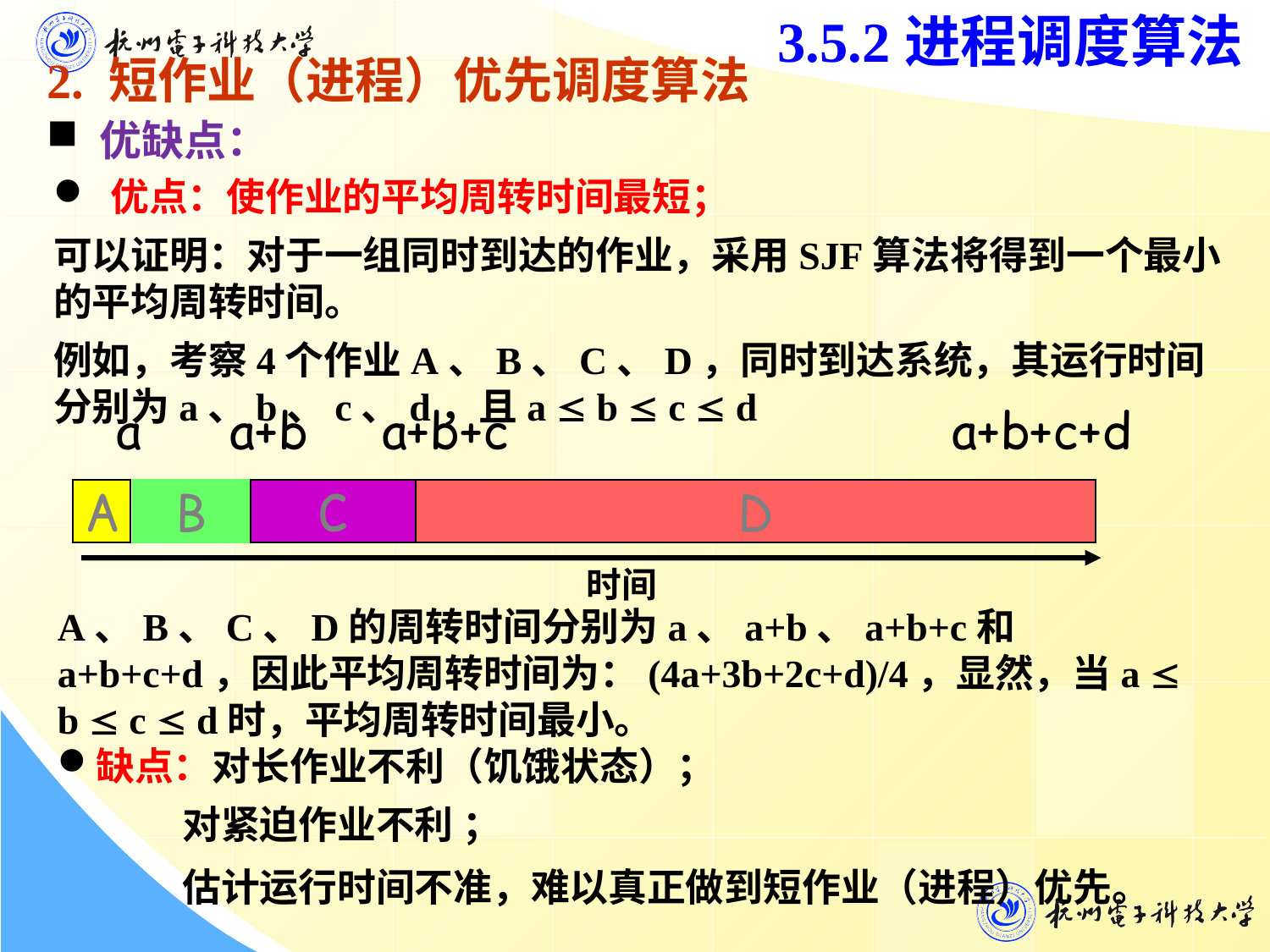

3.5.2进程调度算法
2. 短作业（进程）优先调度算法
 优缺点：
 优点：使作业的平均周转时间最短；
可以证明：对于一组同时到达的作业，采用SJF算法将得到一个最小的平均周转时间。
例如，考察4个作业A、B、C、D，同时到达系统，其运行时间分别为a、b、c、d，且a ≤ b ≤ c ≤ d
a      a+b     a+b+c                              a+b+c+d
A
B
C
D
时间

A、B、C、D的周转时间分别为a、a+b、a+b+c和a+b+c+d，因此平均周转时间为：(4a+3b+2c+d)/4，显然，当a ≤ b ≤ c ≤ d时，平均周转时间最小。
缺点：对长作业不利（饥饿状态）；
             对紧迫作业不利 ；
             估计运行时间不准，难以真正做到短作业（进程）优先。